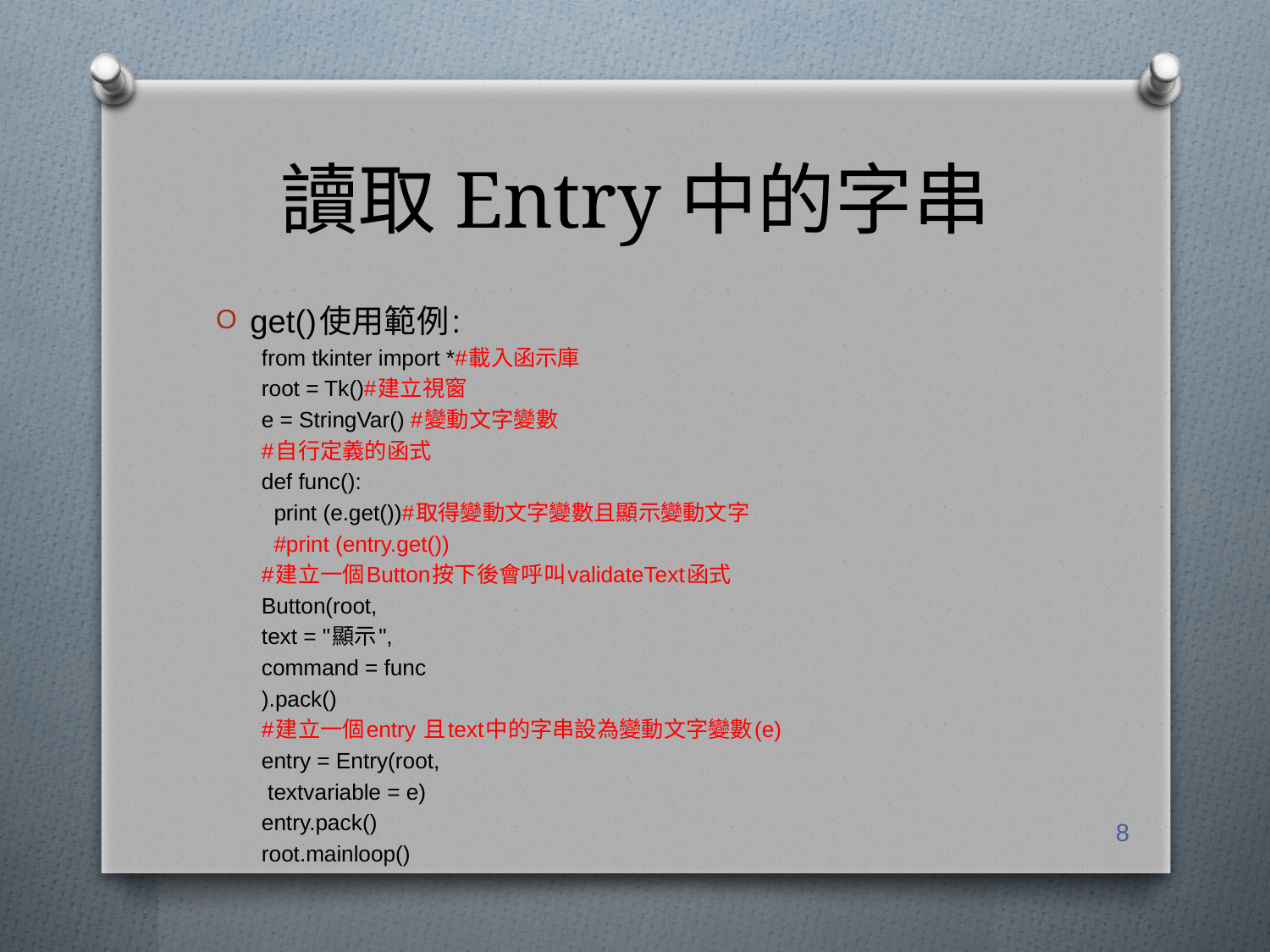

# 讀取Entry中的字串
get()使用範例:
from tkinter import *#載入函示庫
root = Tk()#建立視窗
e = StringVar() #變動文字變數
#自行定義的函式
def func():
  print (e.get())#取得變動文字變數且顯示變動文字
  #print (entry.get())
#建立一個Button按下後會呼叫validateText函式
Button(root,
text = "顯示",
command = func
).pack()
#建立一個entry 且text中的字串設為變動文字變數(e)
entry = Entry(root,
 textvariable = e)
entry.pack()
root.mainloop()
8